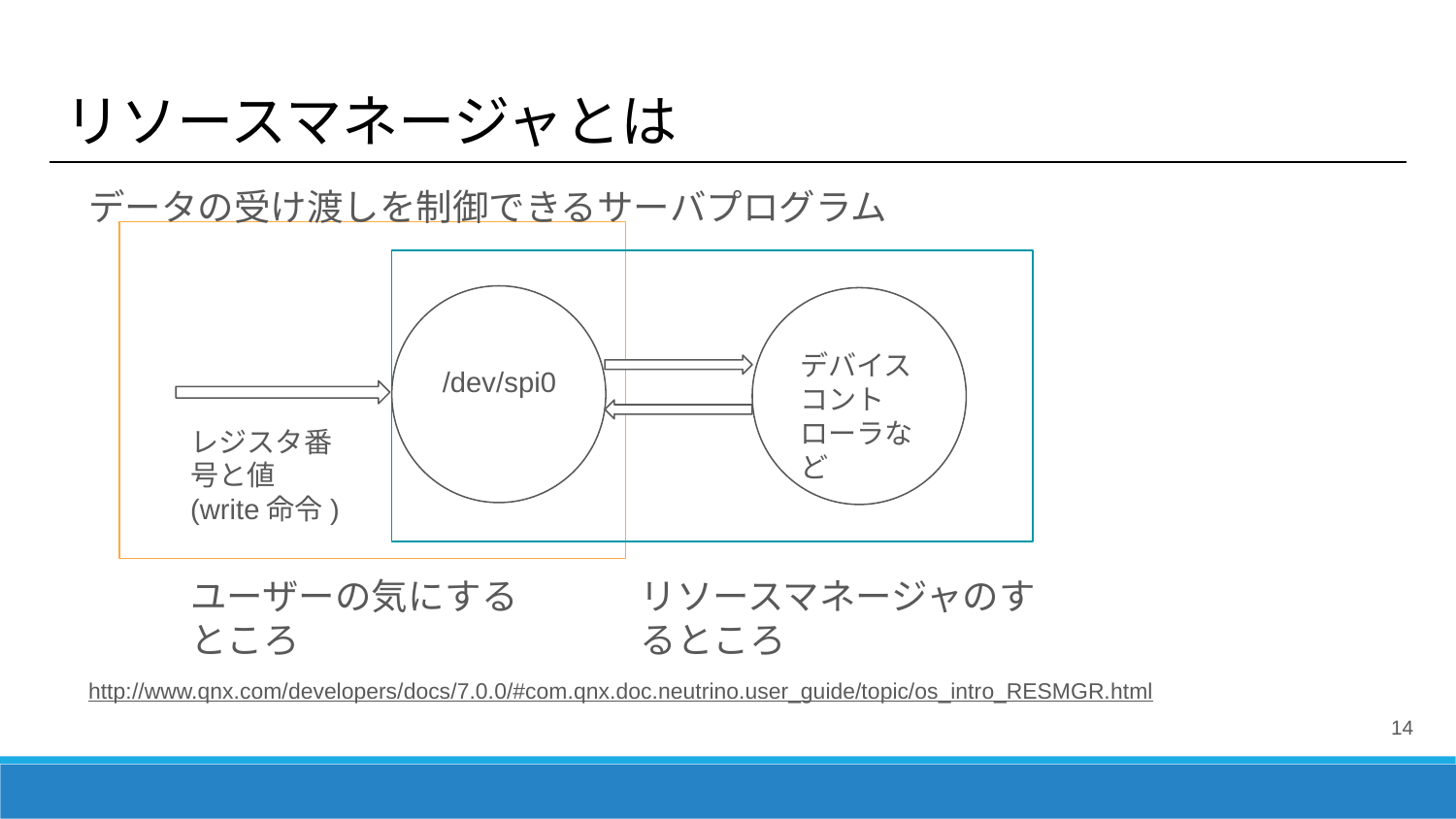

# リソースマネージャとは
データの受け渡しを制御できるサーバプログラム

http://www.qnx.com/developers/docs/7.0.0/#com.qnx.doc.neutrino.user_guide/topic/os_intro_RESMGR.html

デバイスコントローラなど
/dev/spi0

レジスタ番号と値
(write命令)
ユーザーの気にするところ
リソースマネージャのするところ
14